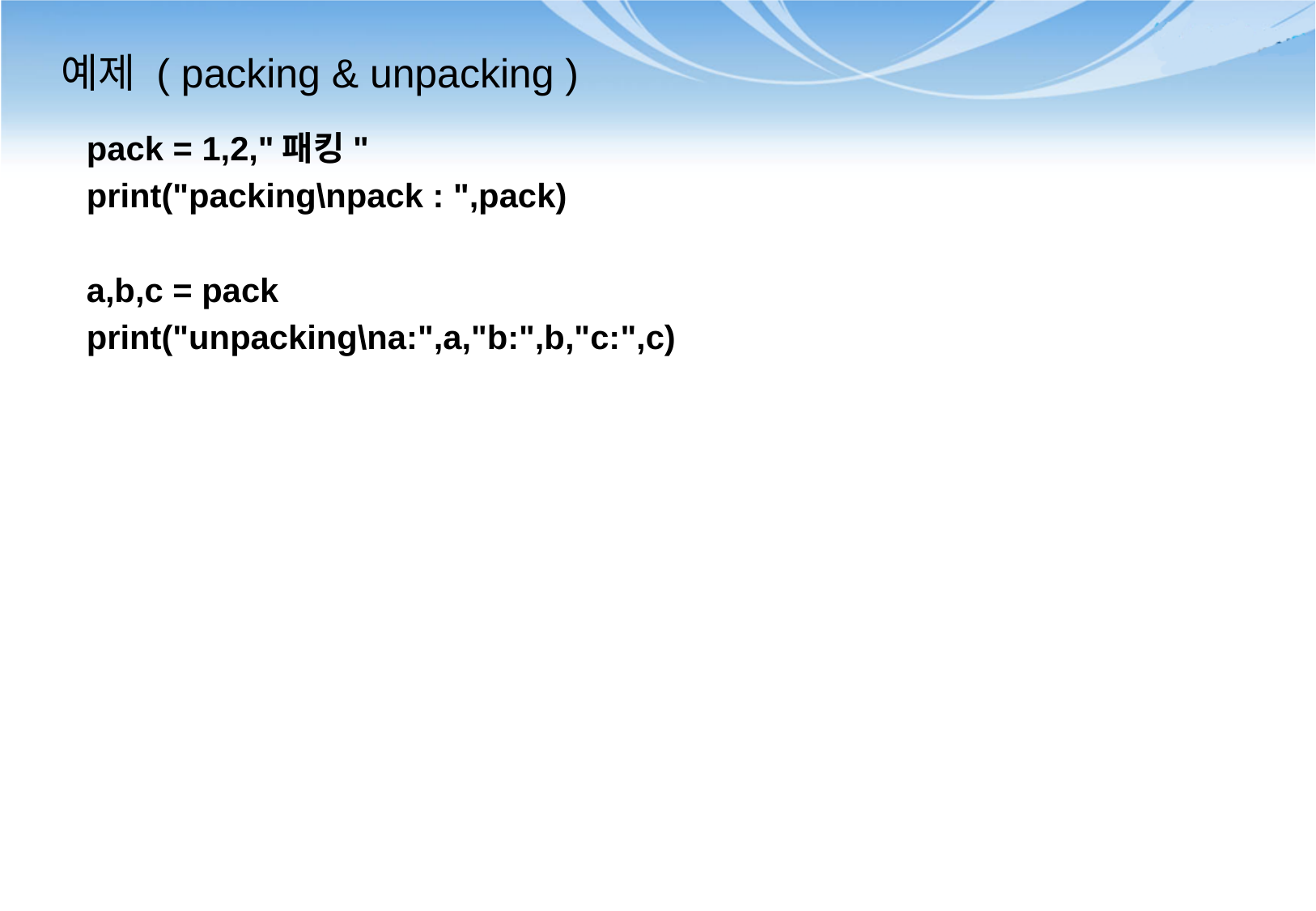

# 예제 ( packing & unpacking )
pack = 1,2,"패킹"
print("packing\npack : ",pack)

a,b,c = pack
print("unpacking\na:",a,"b:",b,"c:",c)